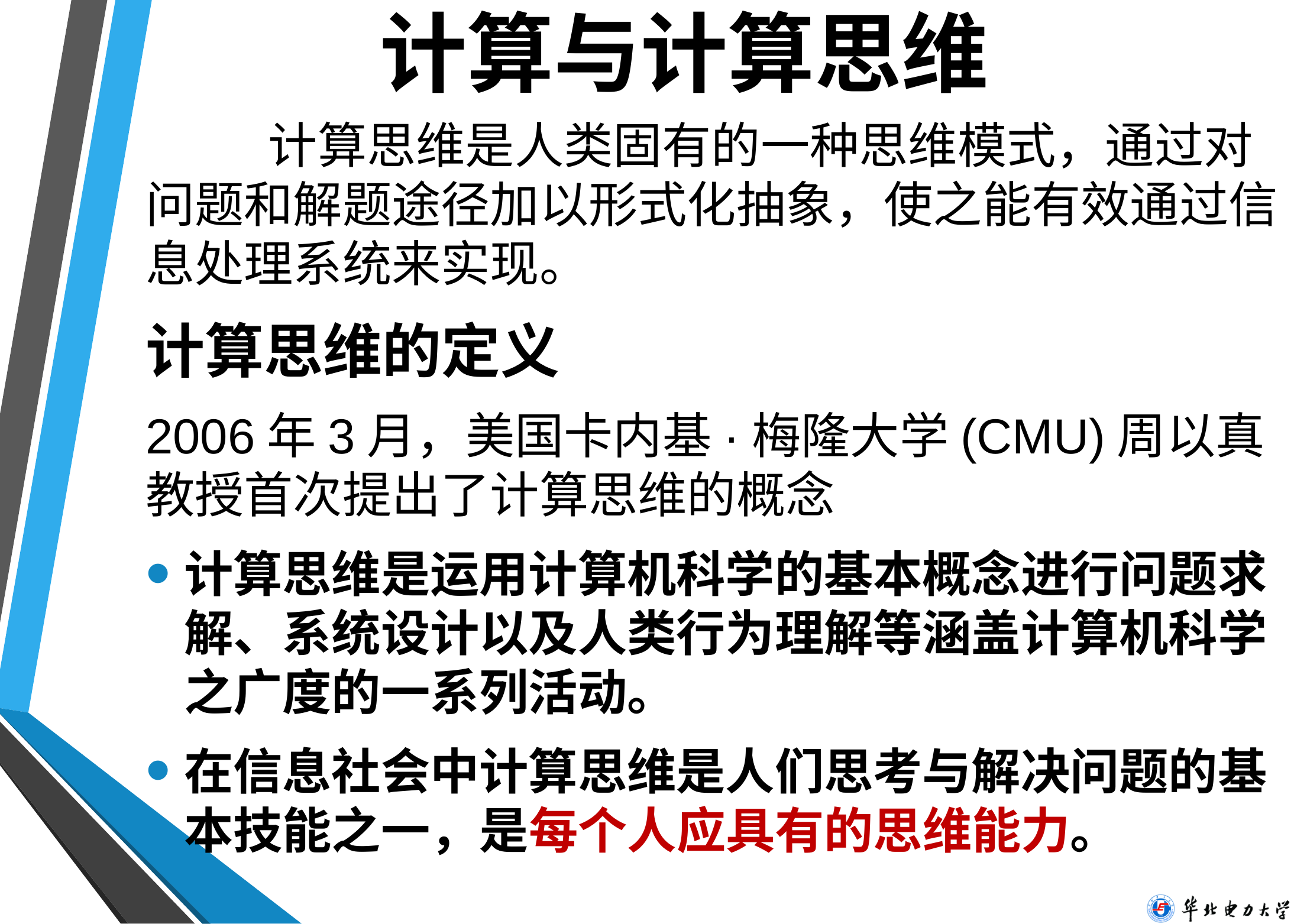

# 计算与计算思维
          计算思维是人类固有的一种思维模式，通过对问题和解题途径加以形式化抽象，使之能有效通过信息处理系统来实现。
计算思维的定义
2006年3月，美国卡内基·梅隆大学(CMU)周以真教授首次提出了计算思维的概念
计算思维是运用计算机科学的基本概念进行问题求解、系统设计以及人类行为理解等涵盖计算机科学之广度的一系列活动。
在信息社会中计算思维是人们思考与解决问题的基本技能之一，是每个人应具有的思维能力。